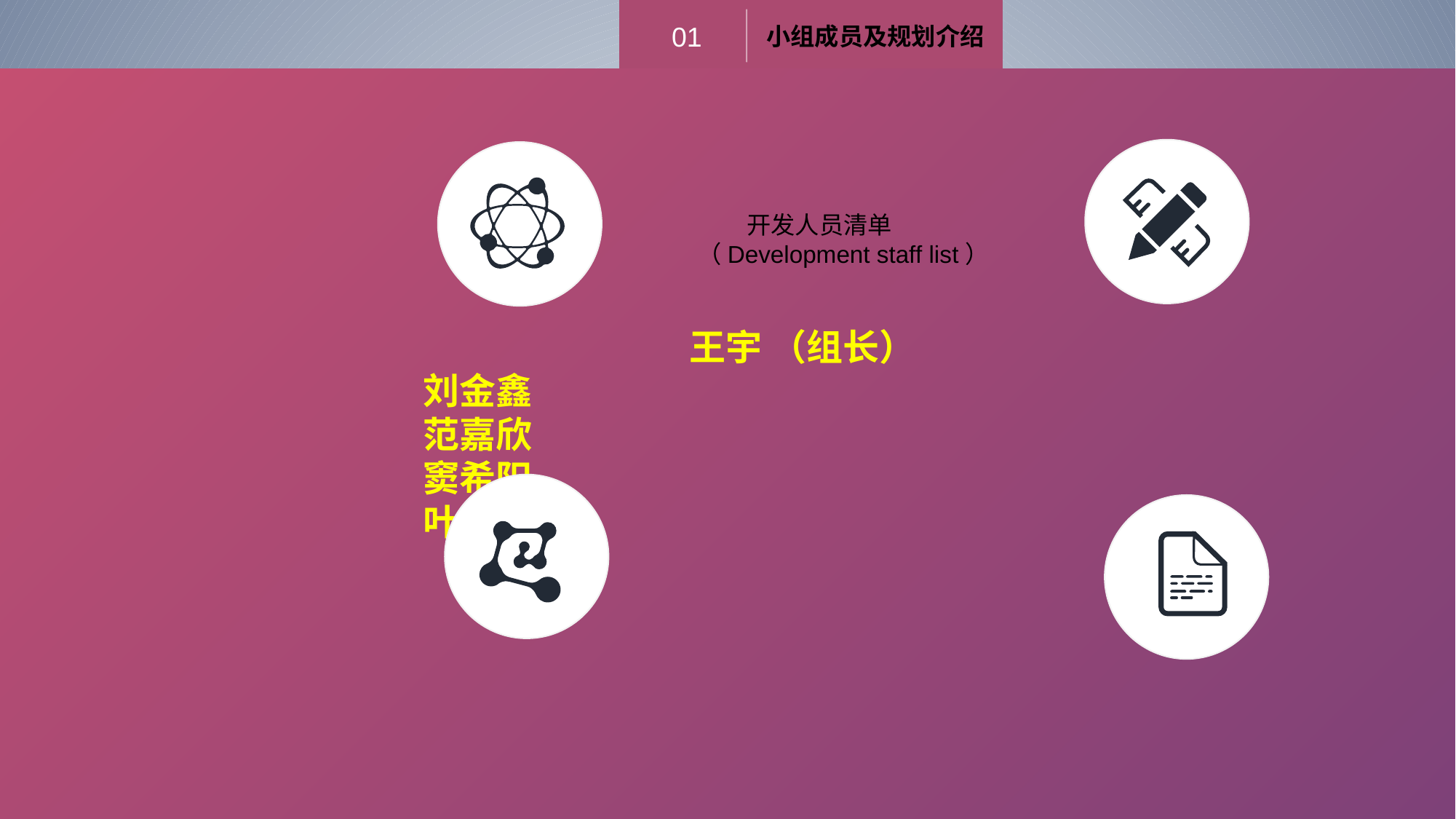

01
小组成员及规划介绍
	                                                                                           王宇 （组长）
	                                    刘金鑫
	                                    范嘉欣
	                                    窦希阳
	                                    叶奇灵

        开发人员清单
（Development staff list）